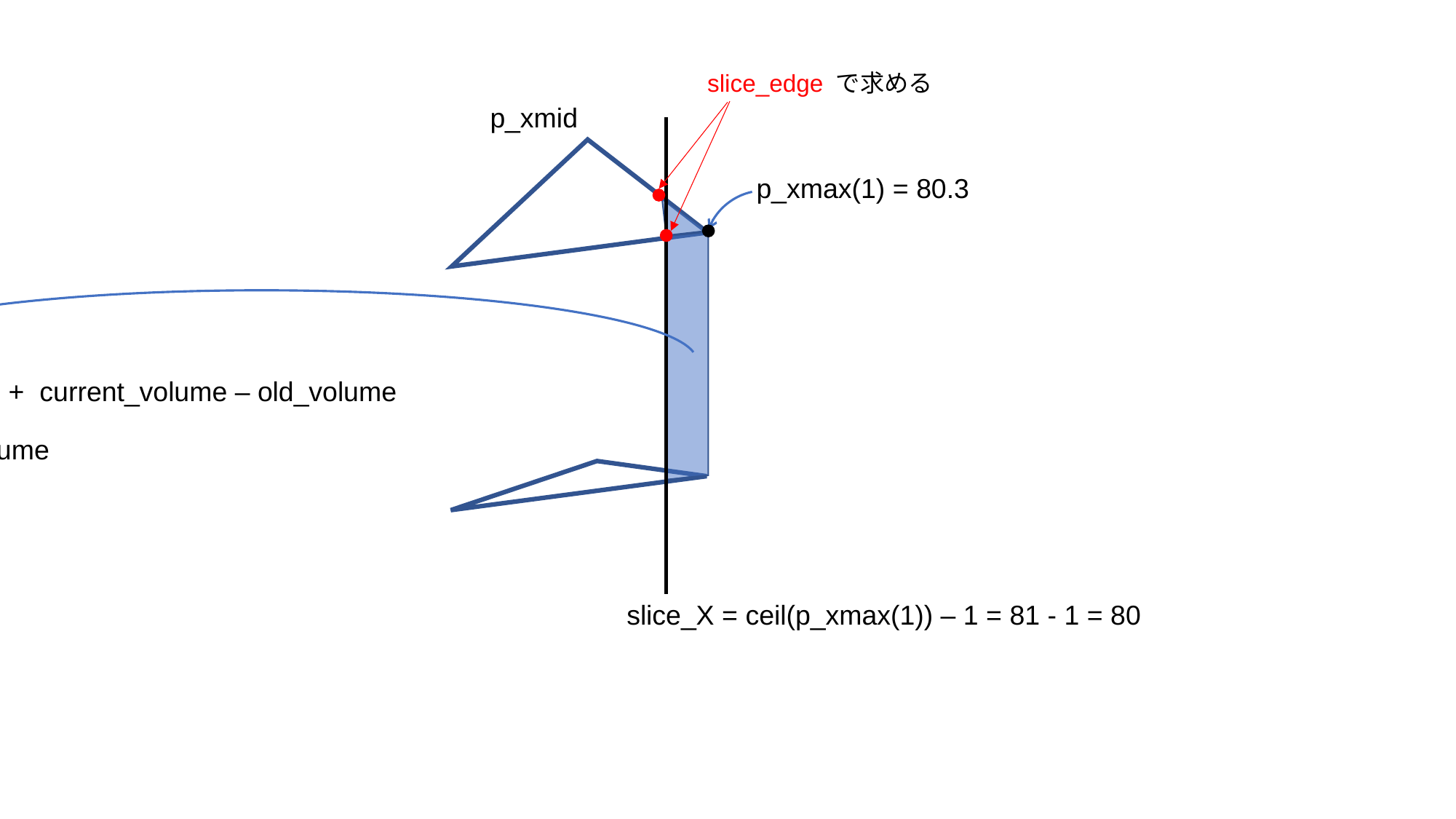

slice_edge で求める
p_xmid

p_xmax(1) = 80.3

old_volume = 0

current_volumeに代入

volume(80) = volume(80) +  current_volume – old_volume
old_volume = current_volume

slice_X = ceil(p_xmax(1)) – 1 = 81 - 1 = 80